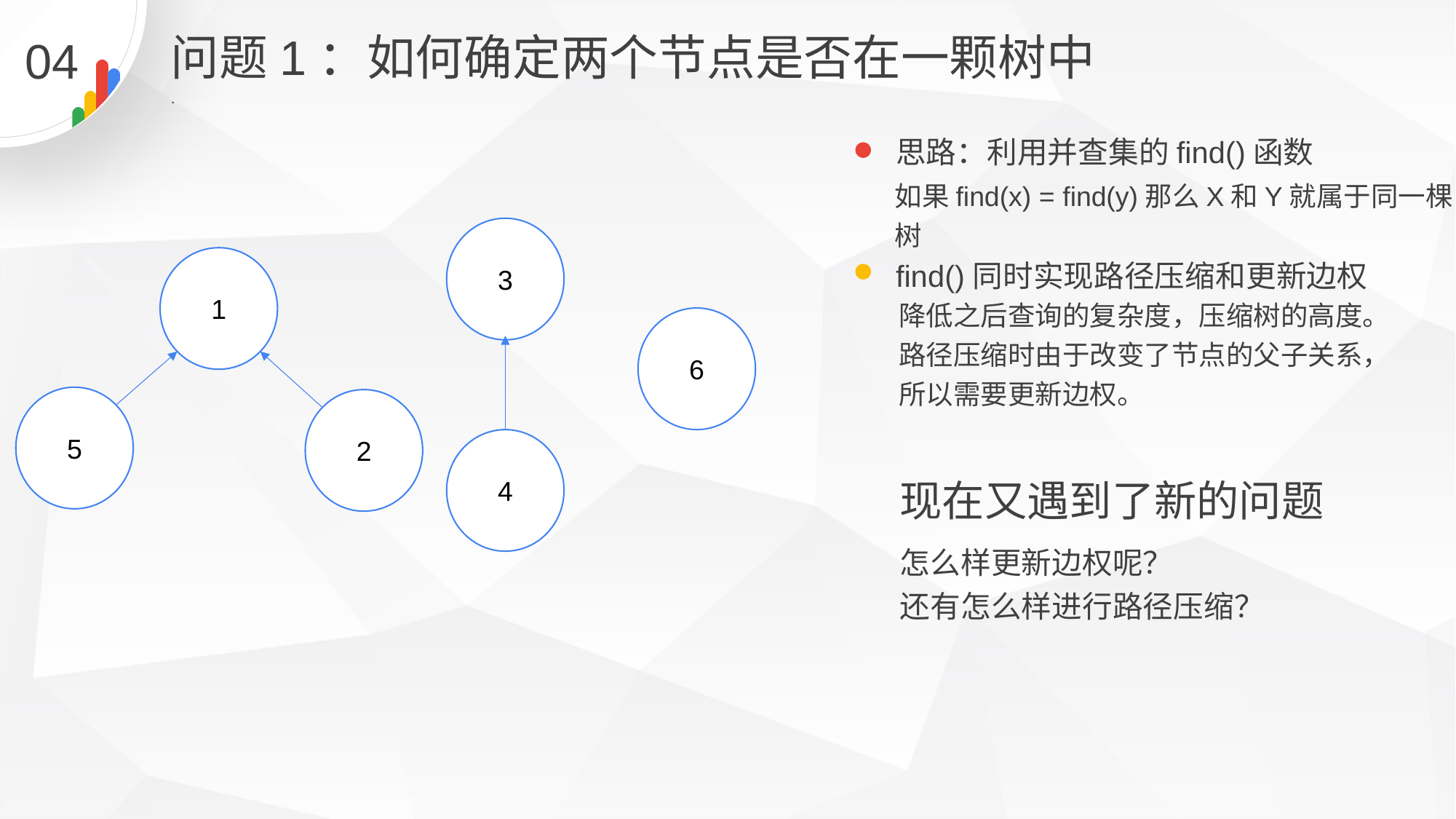

问题1：如何确定两个节点是否在一颗树中
04
.
思路：利用并查集的find()函数

如果find(x) = find(y)那么X和Y就属于同一棵树
3
1
find()同时实现路径压缩和更新边权

降低之后查询的复杂度，压缩树的高度。
路径压缩时由于改变了节点的父子关系，所以需要更新边权。
6
5
2
4
现在又遇到了新的问题
怎么样更新边权呢？
还有怎么样进行路径压缩？